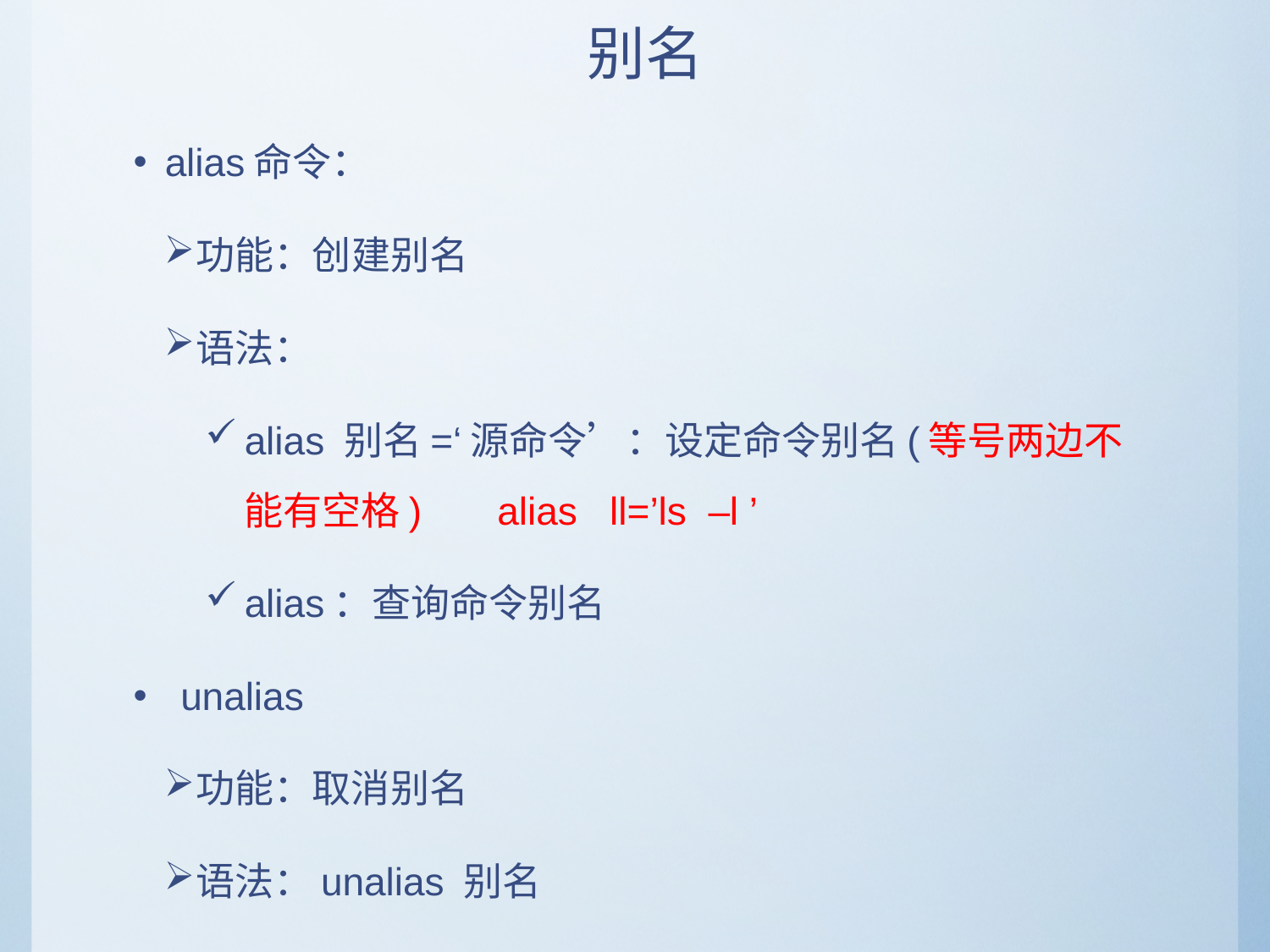

# 别名
alias命令：
功能：创建别名
语法：
alias 别名=‘源命令’：设定命令别名(等号两边不能有空格)       alias   ll=’ls  –l ’
alias：查询命令别名
unalias
功能：取消别名
语法：unalias 别名